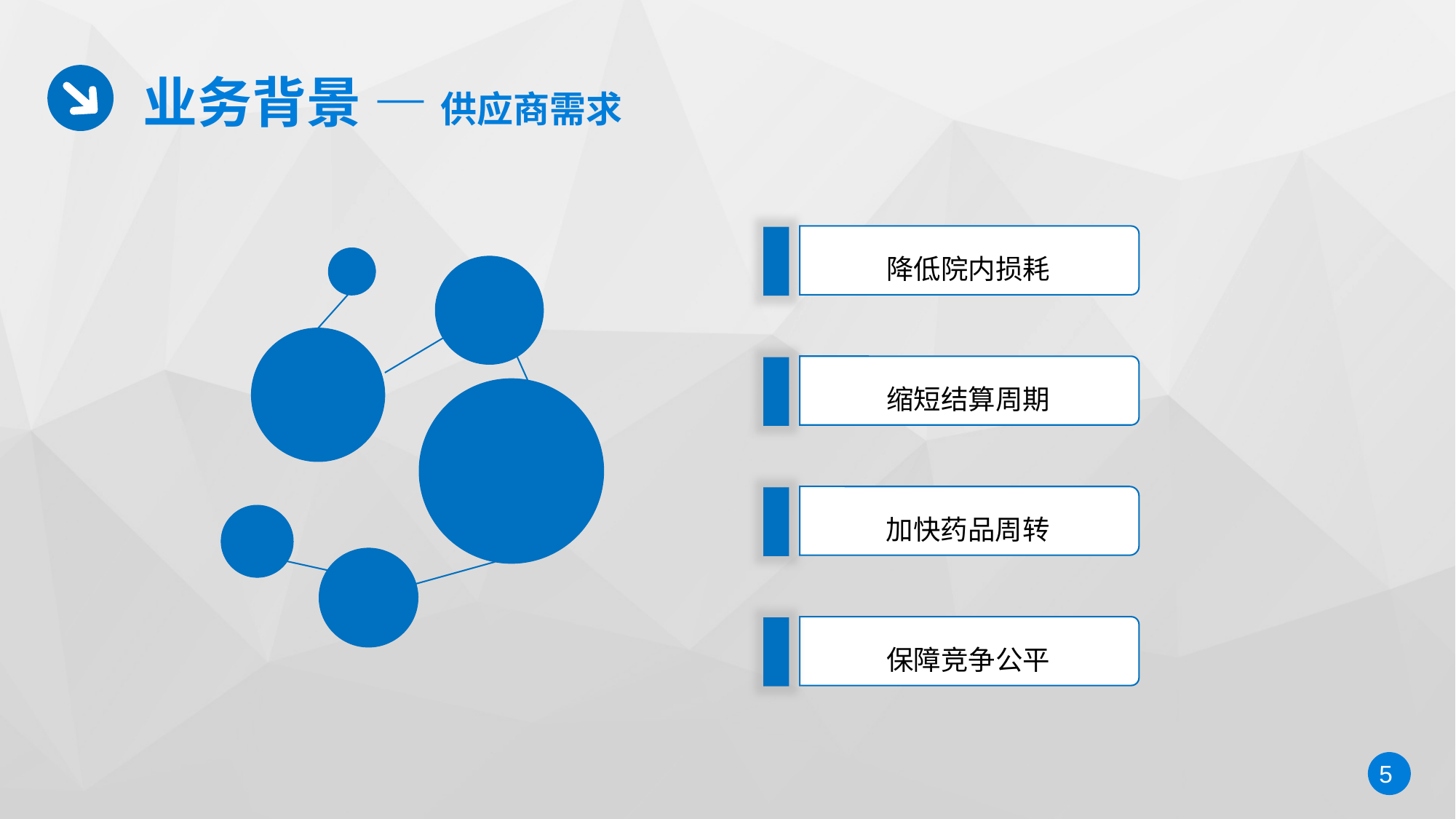

业务背景 — 供应商需求
降低院内损耗
缩短结算周期

加快药品周转

保障竞争公平